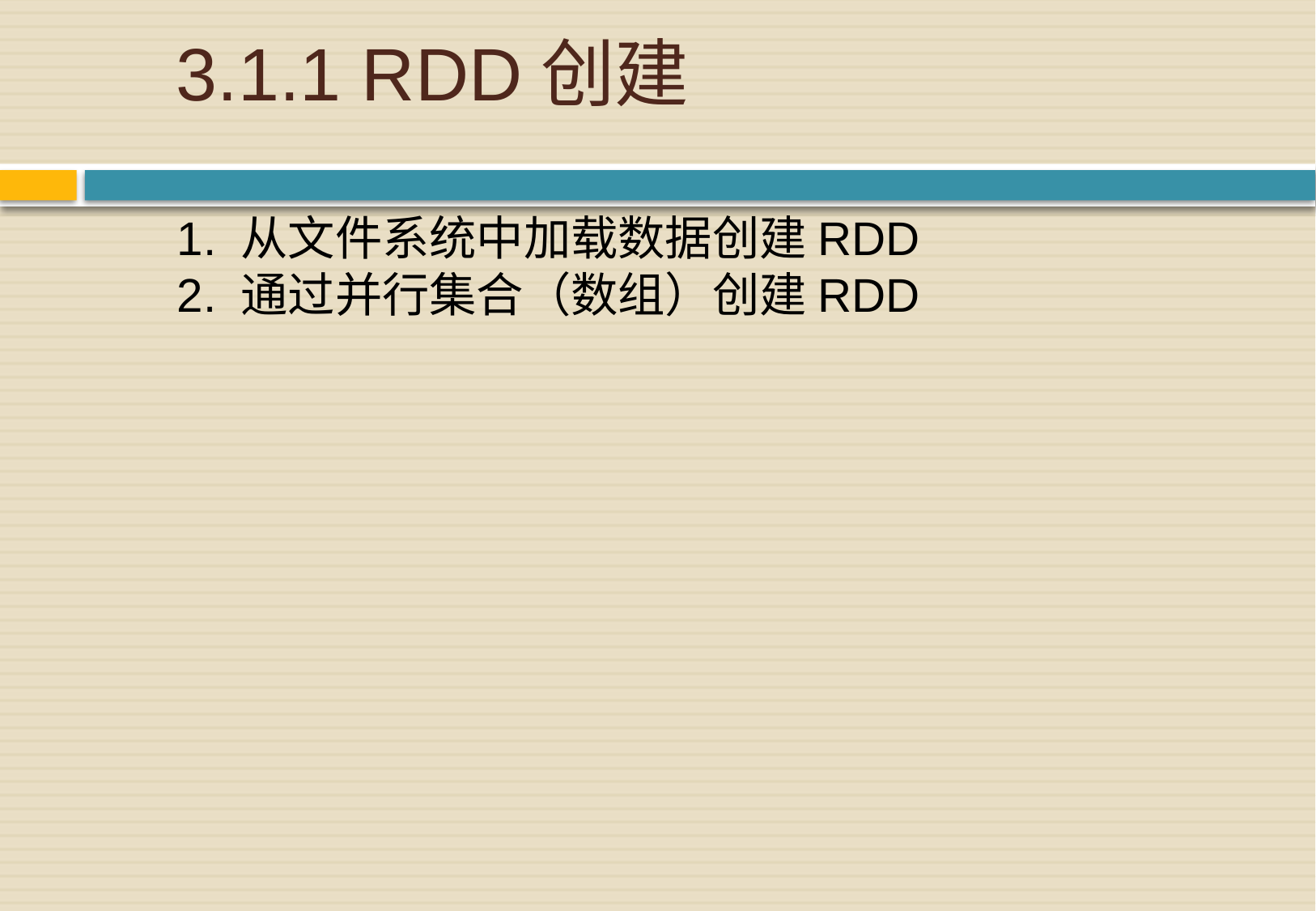

# 3.1.1 RDD创建
1. 从文件系统中加载数据创建RDD
2. 通过并行集合（数组）创建RDD